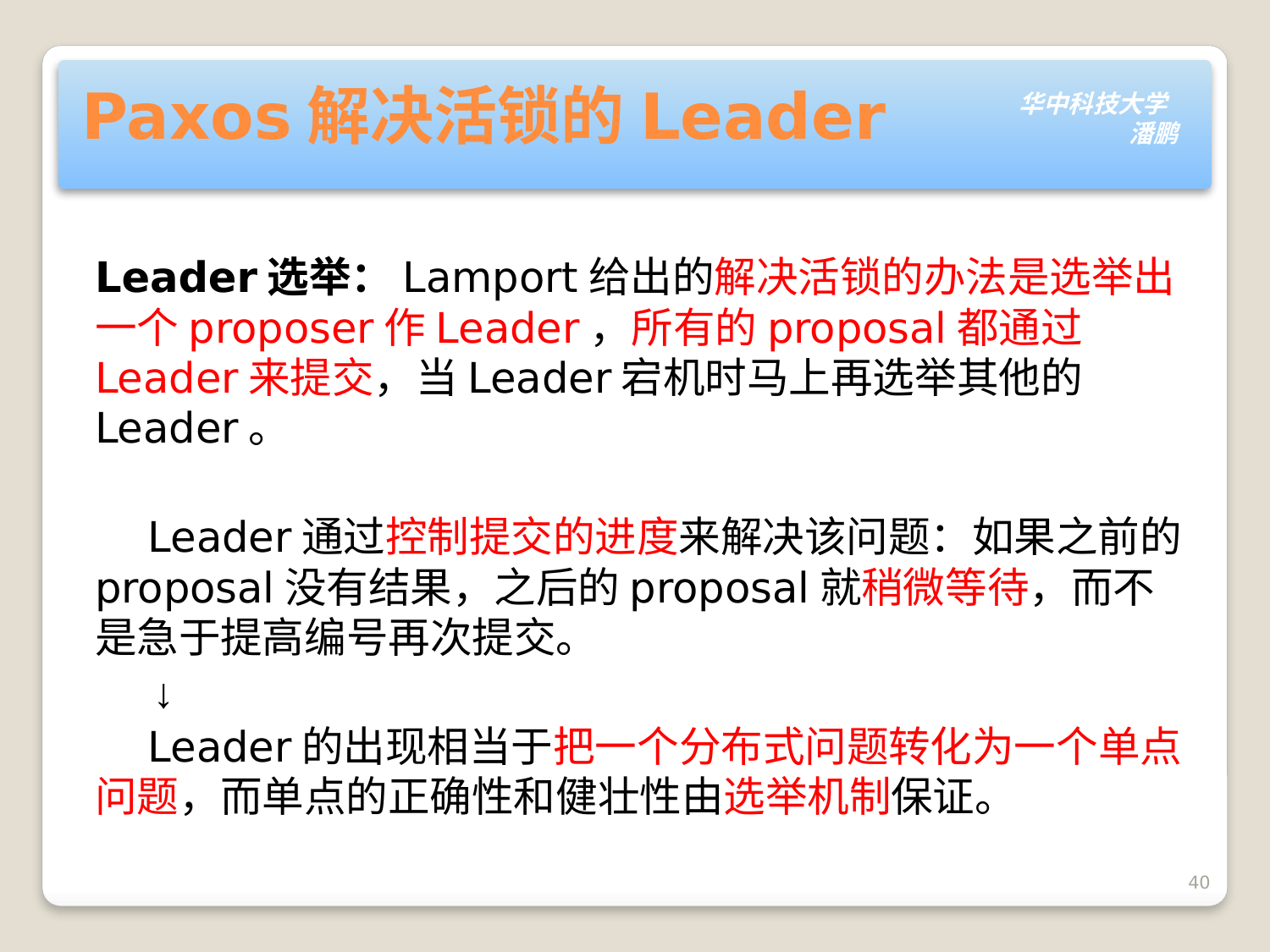

# Paxos解决活锁的Leader
Leader选举：Lamport给出的解决活锁的办法是选举出一个proposer作Leader，所有的proposal都通过Leader来提交，当Leader宕机时马上再选举其他的Leader。

    Leader通过控制提交的进度来解决该问题：如果之前的proposal没有结果，之后的proposal就稍微等待，而不是急于提高编号再次提交。
     ↓
    Leader的出现相当于把一个分布式问题转化为一个单点问题，而单点的正确性和健壮性由选举机制保证。

40